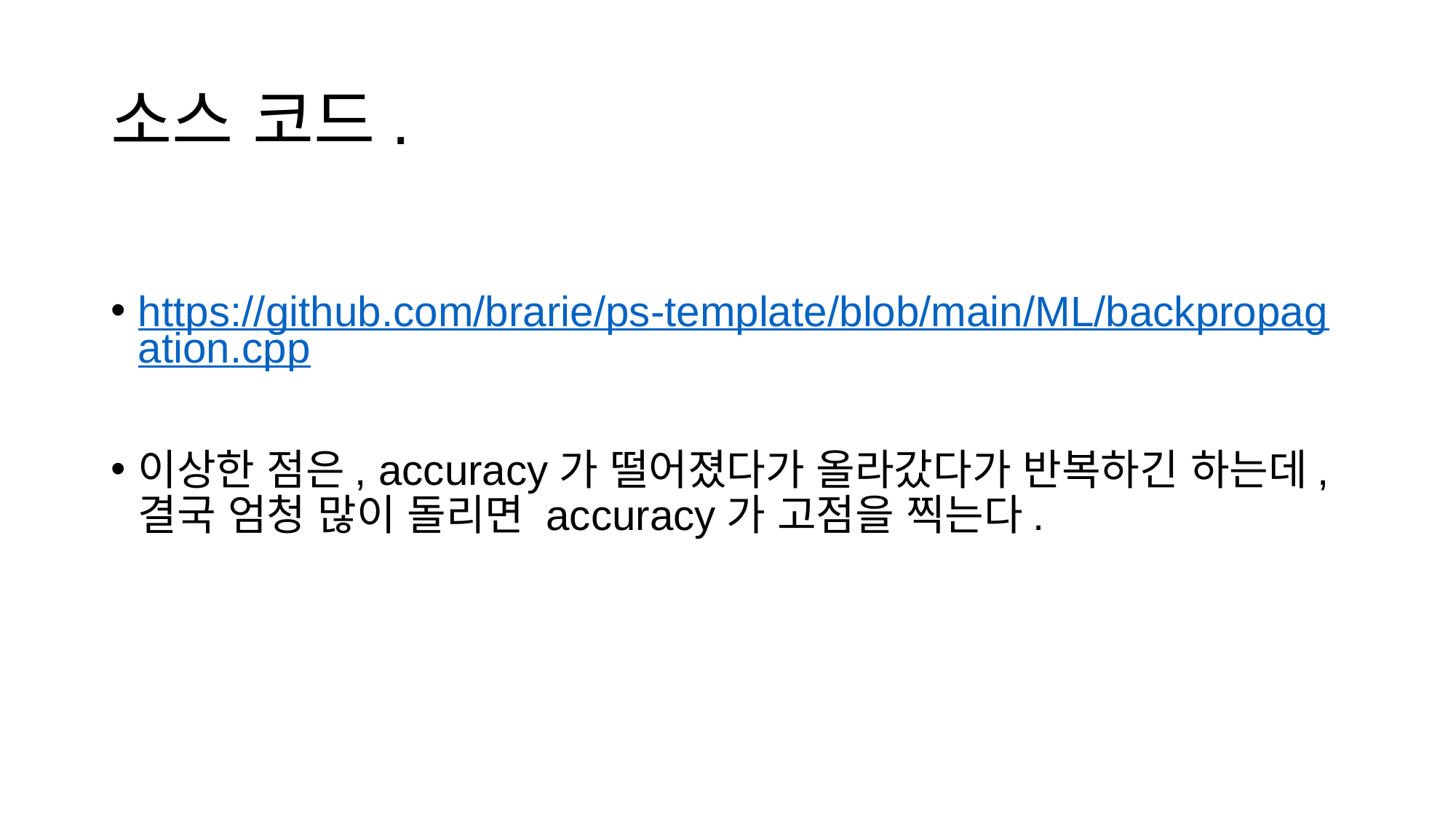

# 소스 코드.

https://github.com/brarie/ps-template/blob/main/ML/backpropagation.cpp

이상한 점은, accuracy가 떨어졌다가 올라갔다가 반복하긴 하는데, 결국 엄청 많이 돌리면 accuracy가 고점을 찍는다.